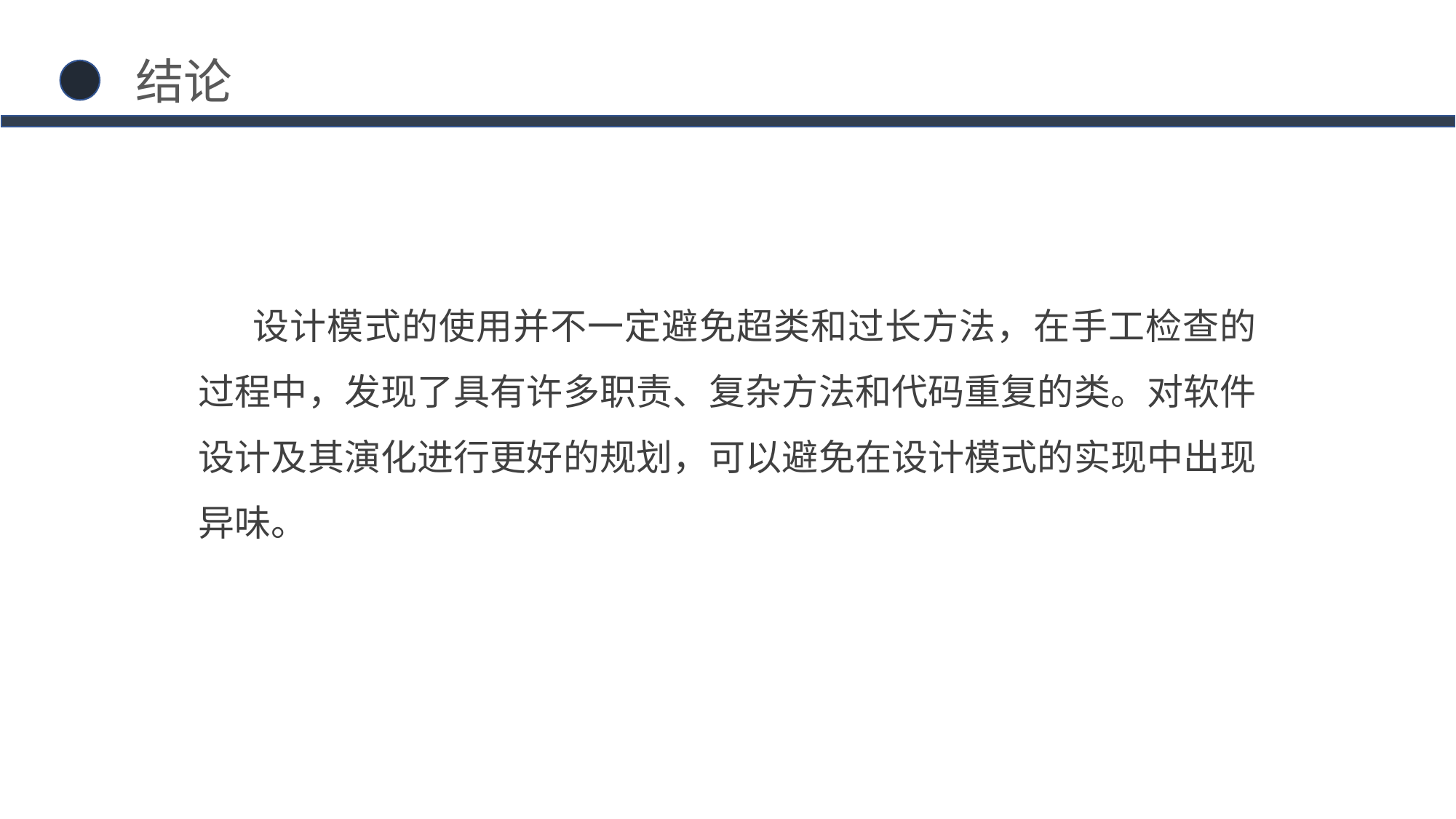

结论

设计模式的使用并不一定避免超类和过长方法，在手工检查的过程中，发现了具有许多职责、复杂方法和代码重复的类。对软件设计及其演化进行更好的规划，可以避免在设计模式的实现中出现异味。